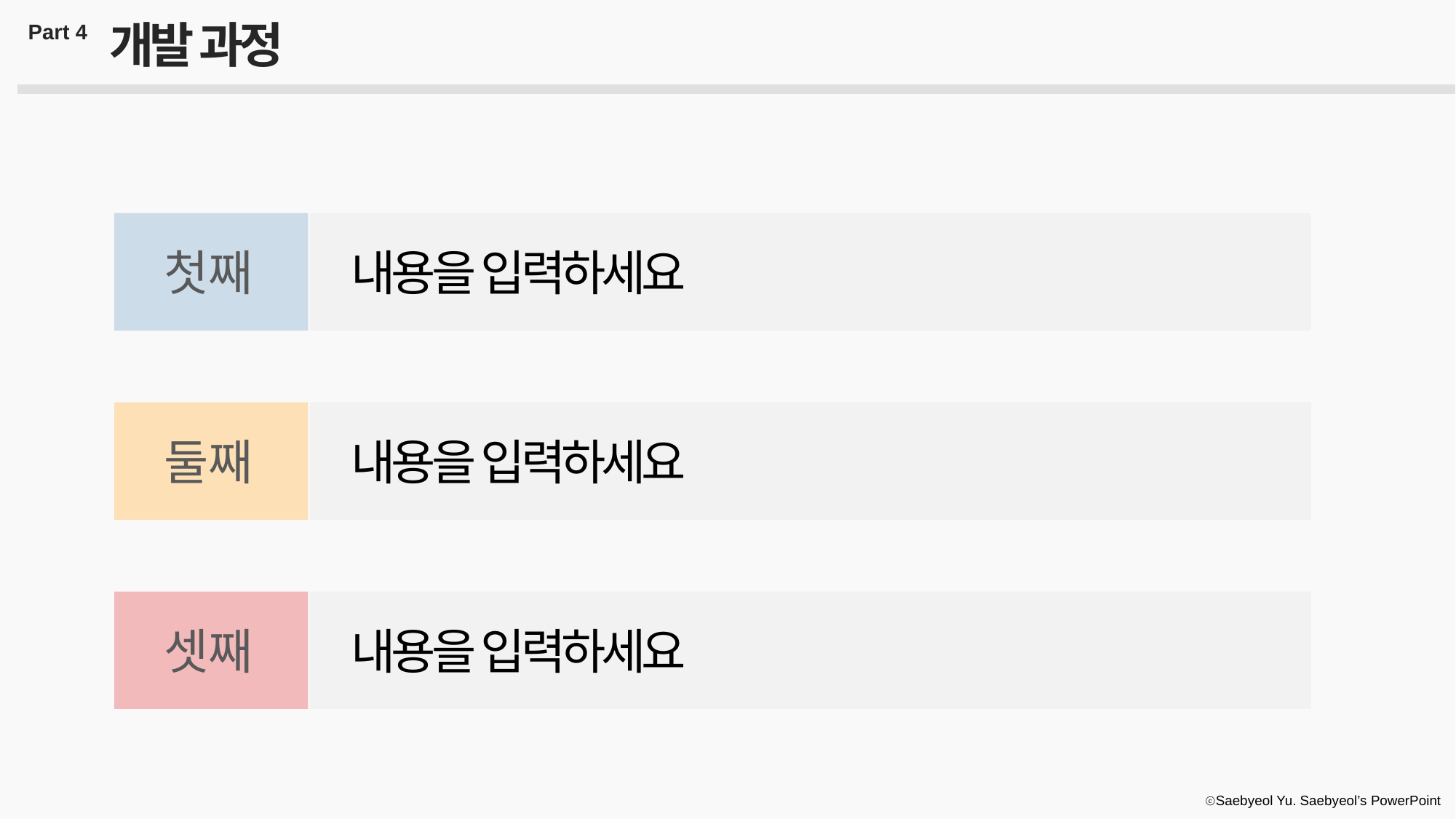

개발 과정
Part 4

첫째
내용을 입력하세요

둘째
내용을 입력하세요

셋째
내용을 입력하세요